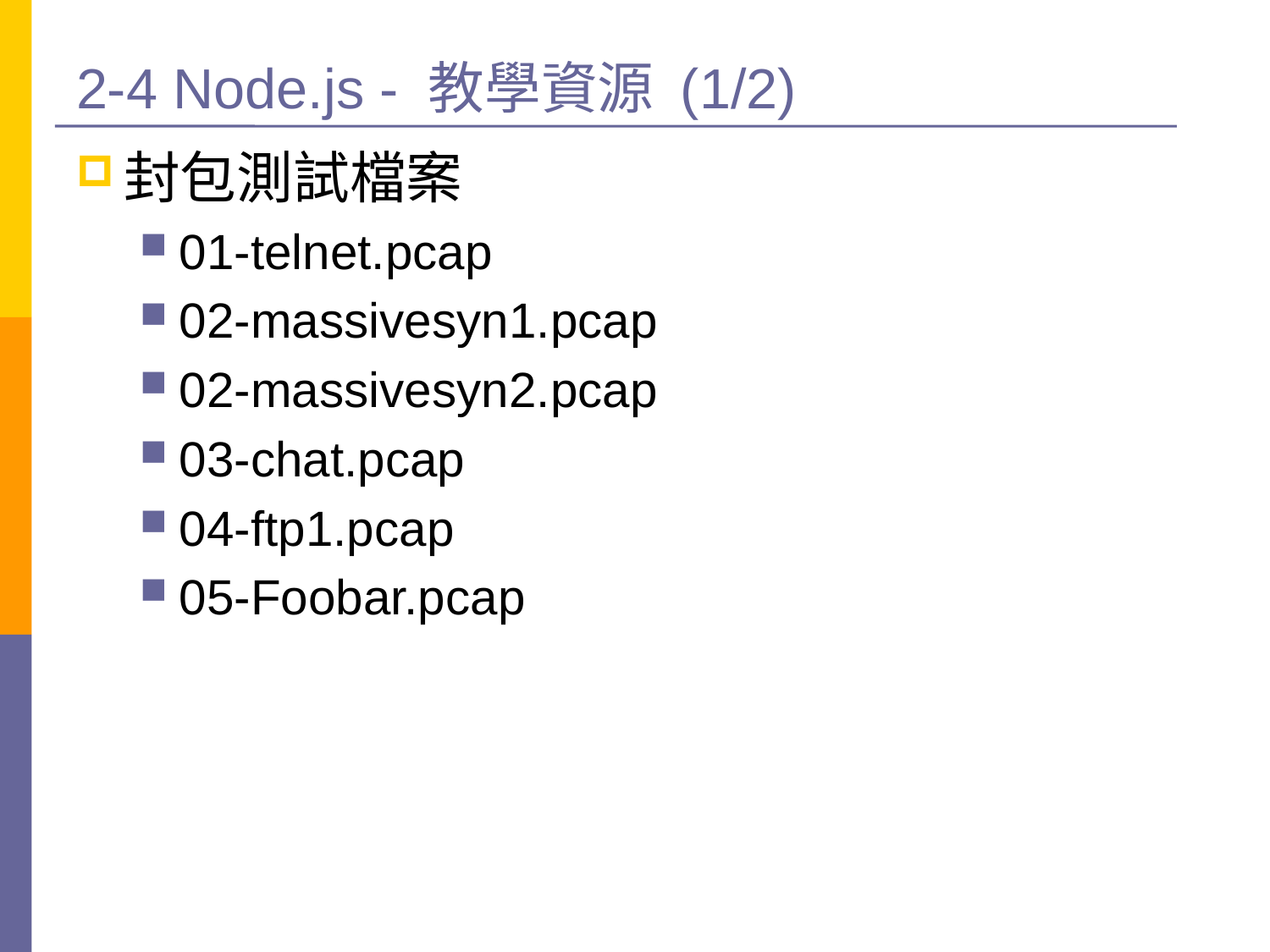

# 2-4 Node.js - 教學資源 (1/2)
封包測試檔案
01-telnet.pcap
02-massivesyn1.pcap
02-massivesyn2.pcap
03-chat.pcap
04-ftp1.pcap
05-Foobar.pcap